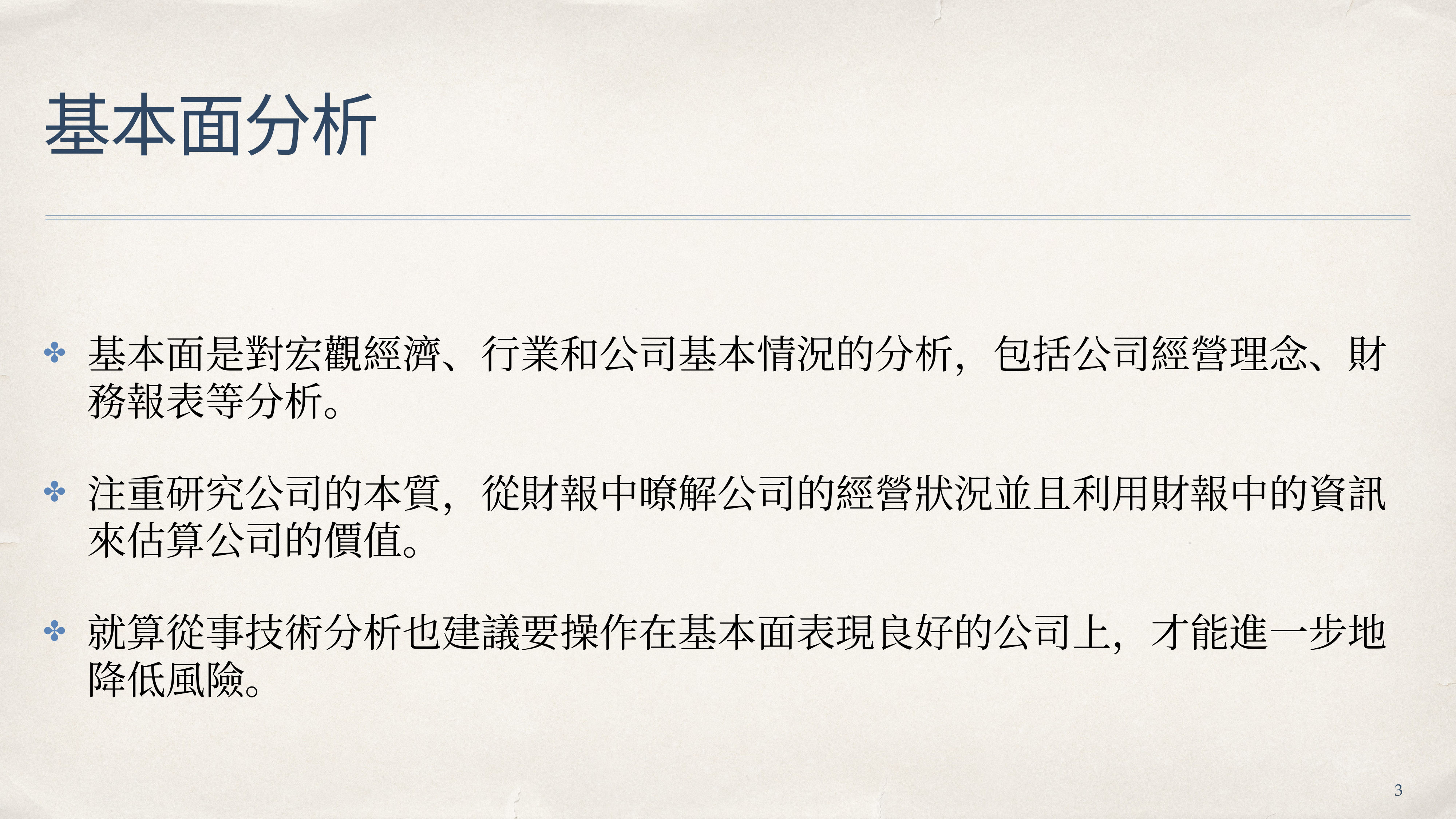

基本面是對宏觀經濟、行業和公司基本情況的分析，包括公司經營理念、財務報表等分析。
注重研究公司的本質，從財報中暸解公司的經營狀況並且利用財報中的資訊來估算公司的價值。
就算從事技術分析也建議要操作在基本面表現良好的公司上，才能進一步地降低風險。
# 基本面分析
3